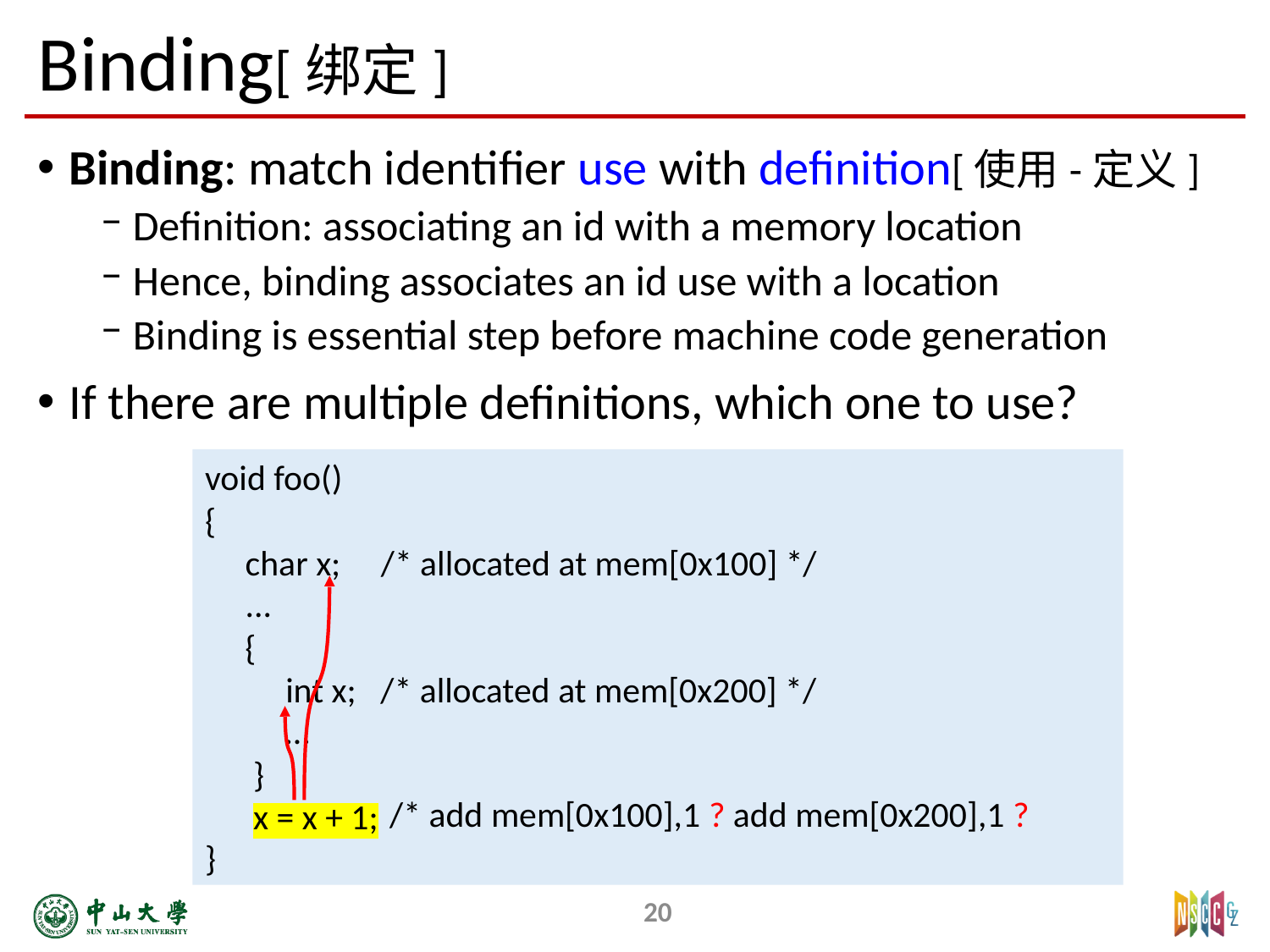

# Binding[绑定]
Binding: match identifier use with definition[使用-定义]
Definition: associating an id with a memory location
Hence, binding associates an id use with a location
Binding is essential step before machine code generation
If there are multiple definitions, which one to use?
void foo()
{
     char x;     /* allocated at mem[0x100] */
     ...
     {
          int x;   /* allocated at mem[0x200] */
          …
      }
      x = x + 1;
}
/* add mem[0x100],1 ? add mem[0x200],1 ?
20